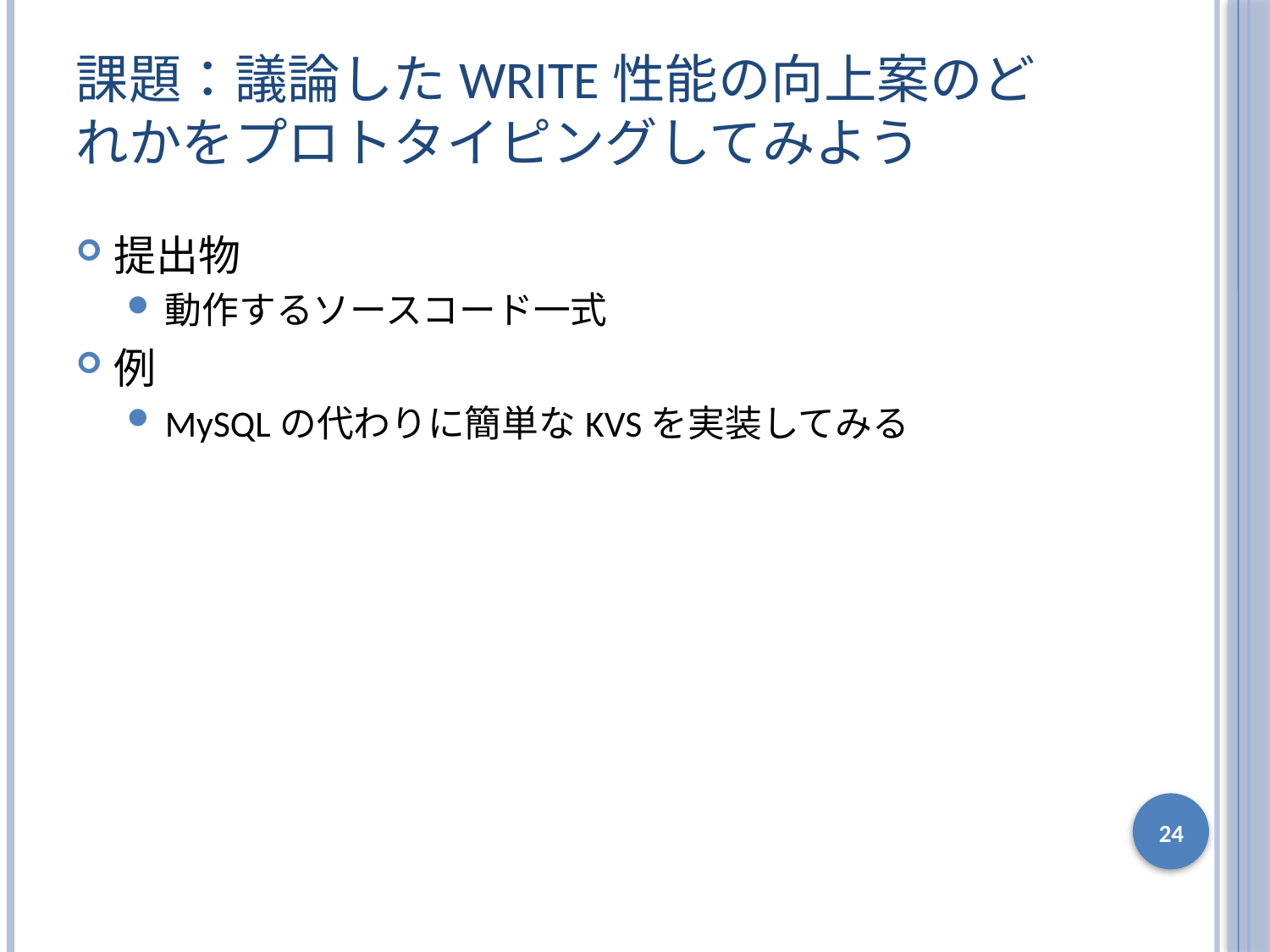

# 課題：議論したWrite性能の向上案のどれかをプロトタイピングしてみよう
提出物
動作するソースコード一式
例
MySQLの代わりに簡単なKVSを実装してみる
24